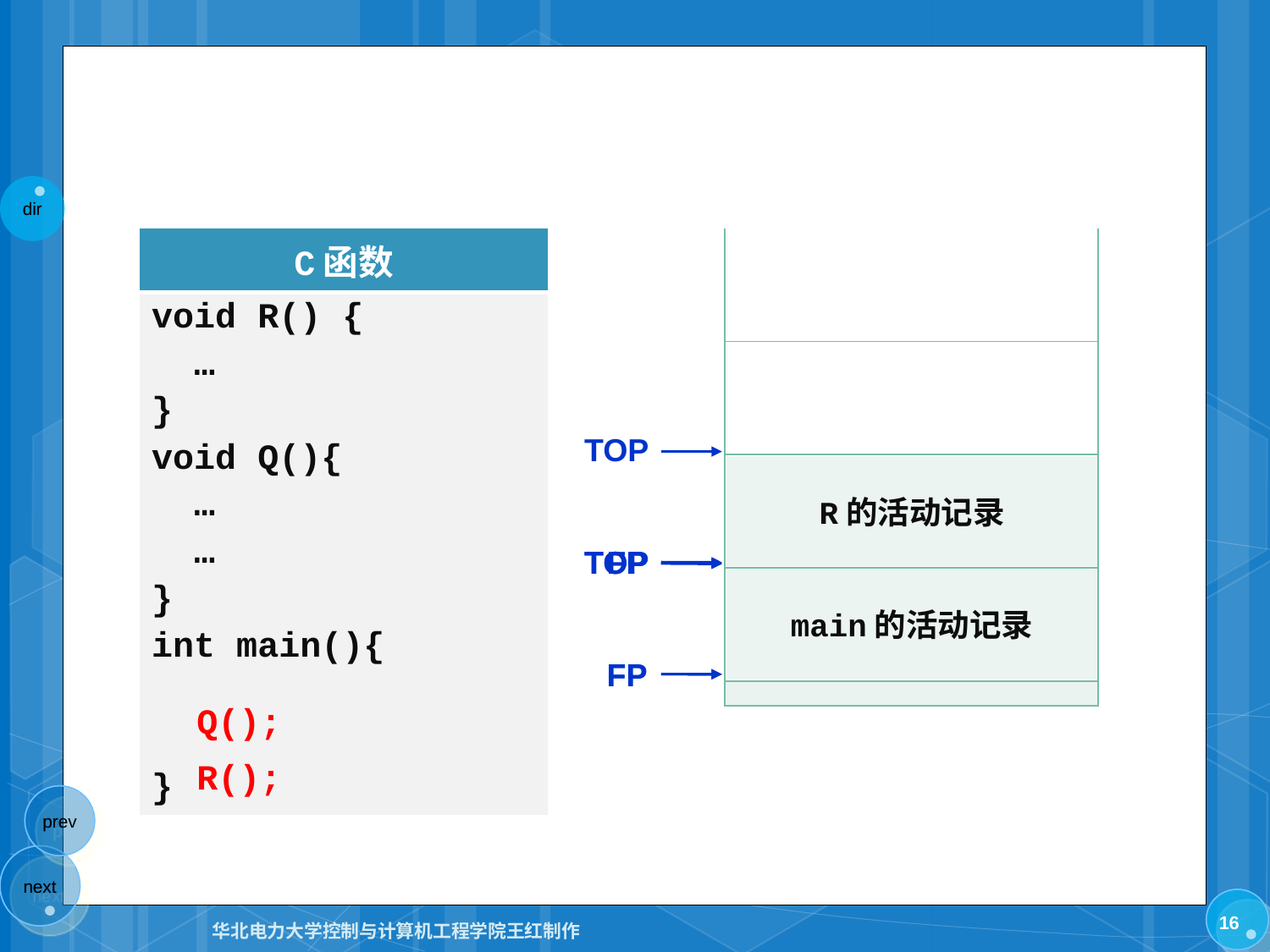

#
| C函数 |
| --- |
| void R() { … } void Q(){ … … } int main(){ } |
|  |
| --- |
|  |
|  |
|  |
|  |
TOP
FP
Q的活动记录
R的活动记录
TOP
FP
TOP
FP
main的活动记录
  Q();
  R();
16
华北电力大学控制与计算机工程学院王红制作